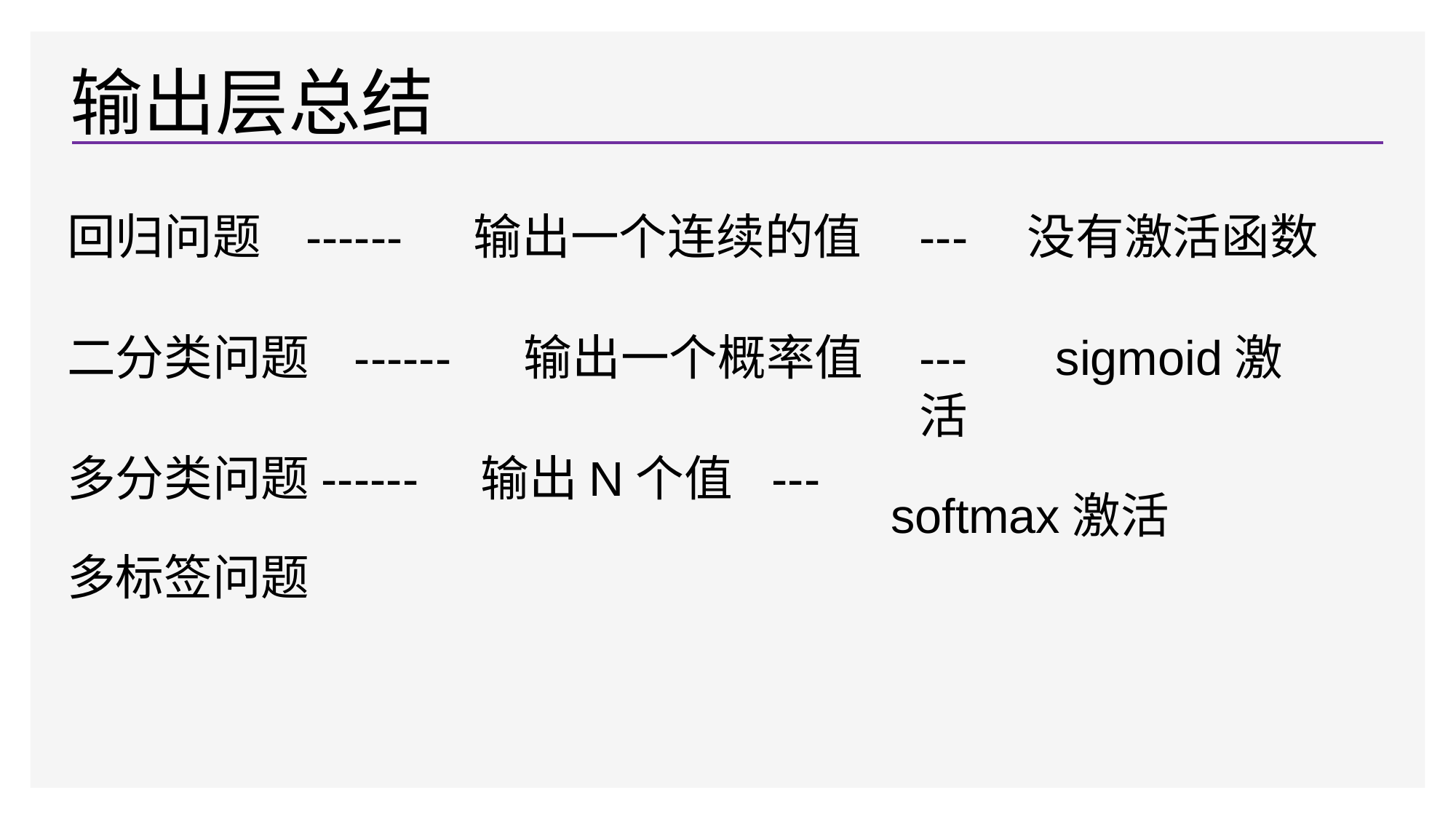

# 输出层总结

回归问题	------
输出一个连续的值
---	没有激活函数
二分类问题	------	输出一个概率值
---	sigmoid激活

softmax激活
多分类问题------	输出N个值	---

多标签问题